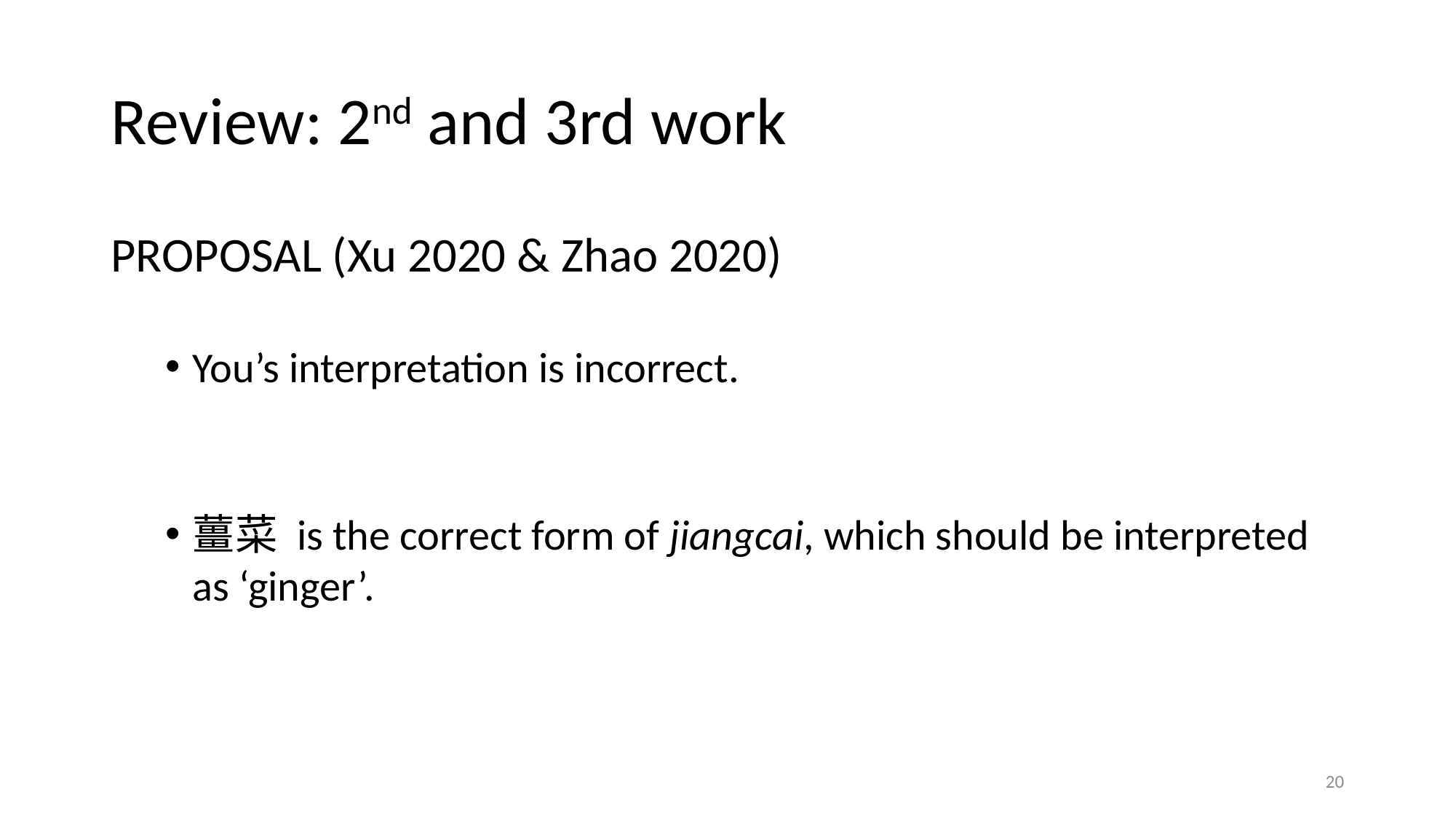

# Review: 2nd and 3rd work
PROPOSAL (Xu 2020 & Zhao 2020)
You’s interpretation is incorrect.

薑菜 is the correct form of jiangcai, which should be interpreted as ‘ginger’.

20